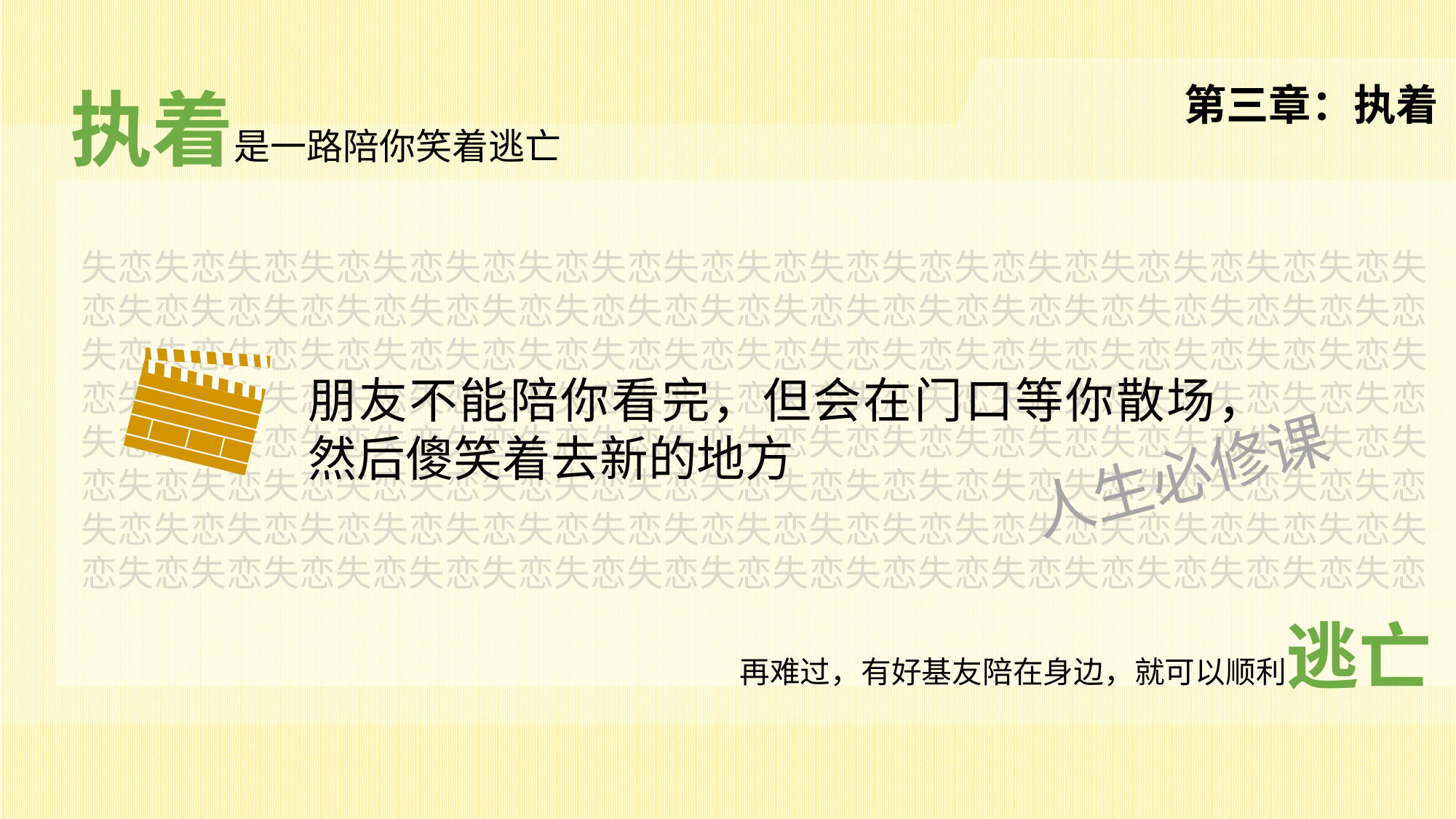

执着是一路陪你笑着逃亡
第三章：执着
失恋失恋失恋失恋失恋失恋失恋失恋失恋失恋失恋失恋失恋失恋失恋失恋失恋失恋失恋失恋失恋失恋失恋失恋失恋失恋失恋失恋失恋失恋失恋失恋失恋失恋失恋失恋失恋失恋失恋失恋失恋失恋失恋失恋失恋失恋失恋失恋失恋失恋失恋失恋失恋失恋失恋失恋失恋失恋失恋失恋失恋失恋失恋失恋失恋失恋失恋失恋失恋失恋失恋失恋失恋失恋失恋失恋失恋失恋失恋失恋失恋失恋失恋失恋失恋失恋失恋失恋失恋失恋失恋失恋失恋失恋失恋失恋失恋失恋失恋失恋失恋失恋失恋失恋失恋失恋失恋失恋失恋失恋失恋失恋失恋失恋失恋失恋失恋失恋失恋失恋失恋失恋失恋失恋失恋失恋失恋失恋失恋失恋失恋失恋失恋失恋失恋失恋失恋失恋失恋失恋失恋失恋失恋失恋失恋失恋失恋失恋

朋友不能陪你看完，但会在门口等你散场，然后傻笑着去新的地方
人生必修课
再难过，有好基友陪在身边，就可以顺利逃亡